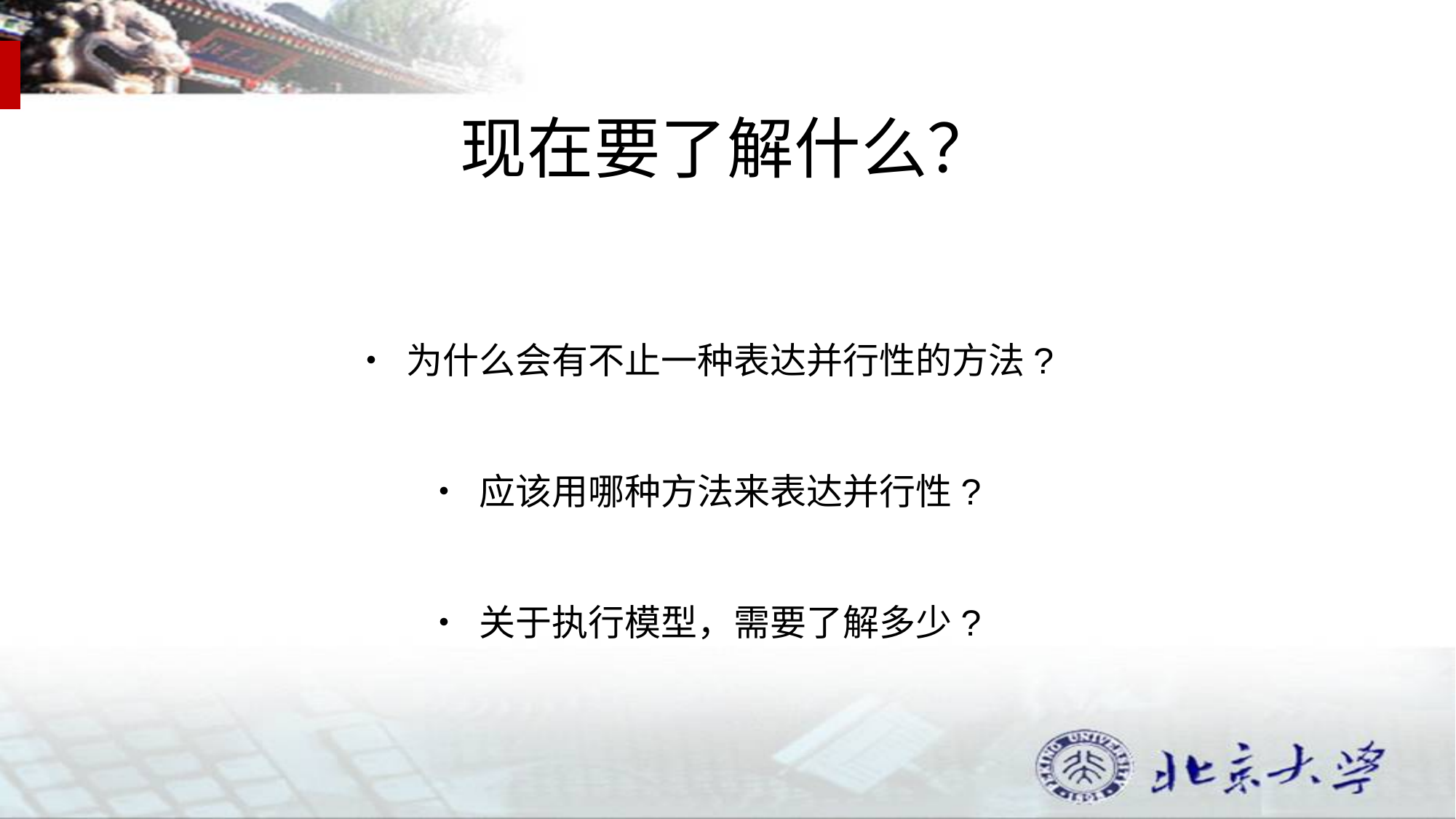

# 现在要了解什么？

• 为什么会有不止一种表达并行性的方法?

• 应该用哪种方法来表达并行性?

• 关于执行模型，需要了解多少?